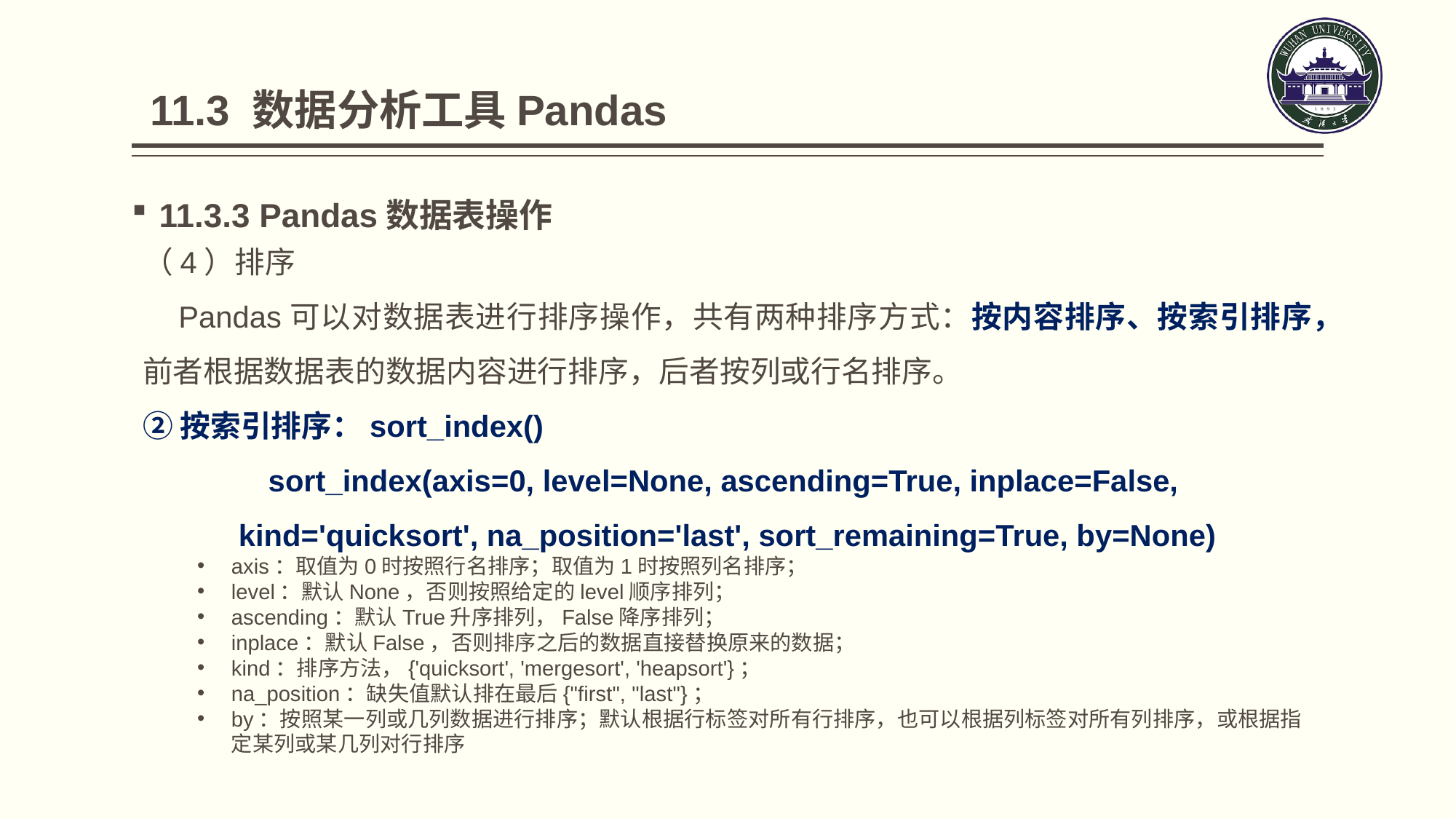

11.3 数据分析工具Pandas
11.3.3 Pandas数据表操作
（4）排序
    Pandas可以对数据表进行排序操作，共有两种排序方式：按内容排序、按索引排序，前者根据数据表的数据内容进行排序，后者按列或行名排序。
②按索引排序：sort_index()
sort_index(axis=0, level=None, ascending=True, inplace=False,
kind='quicksort', na_position='last', sort_remaining=True, by=None)
axis：取值为0时按照行名排序；取值为1时按照列名排序；
level：默认None，否则按照给定的level顺序排列；
ascending：默认True升序排列，False降序排列；
inplace：默认False，否则排序之后的数据直接替换原来的数据；
kind：排序方法，{'quicksort', 'mergesort', 'heapsort'}；
na_position：缺失值默认排在最后{"first", "last"}；
by：按照某一列或几列数据进行排序；默认根据行标签对所有行排序，也可以根据列标签对所有列排序，或根据指定某列或某几列对行排序